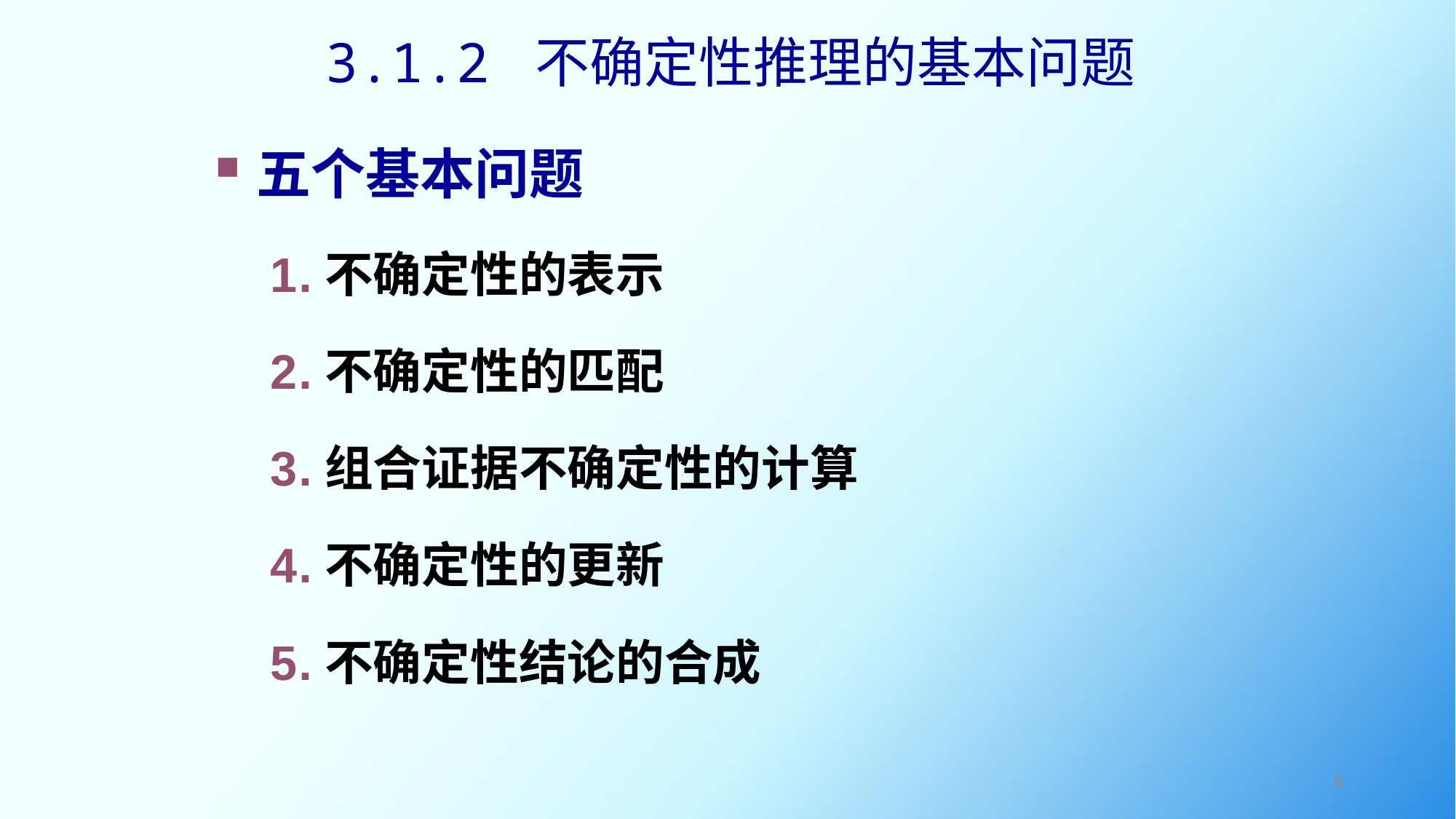

3.1.2 不确定性推理的基本问题
五个基本问题
不确定性的表示
不确定性的匹配
组合证据不确定性的计算
不确定性的更新
不确定性结论的合成
6